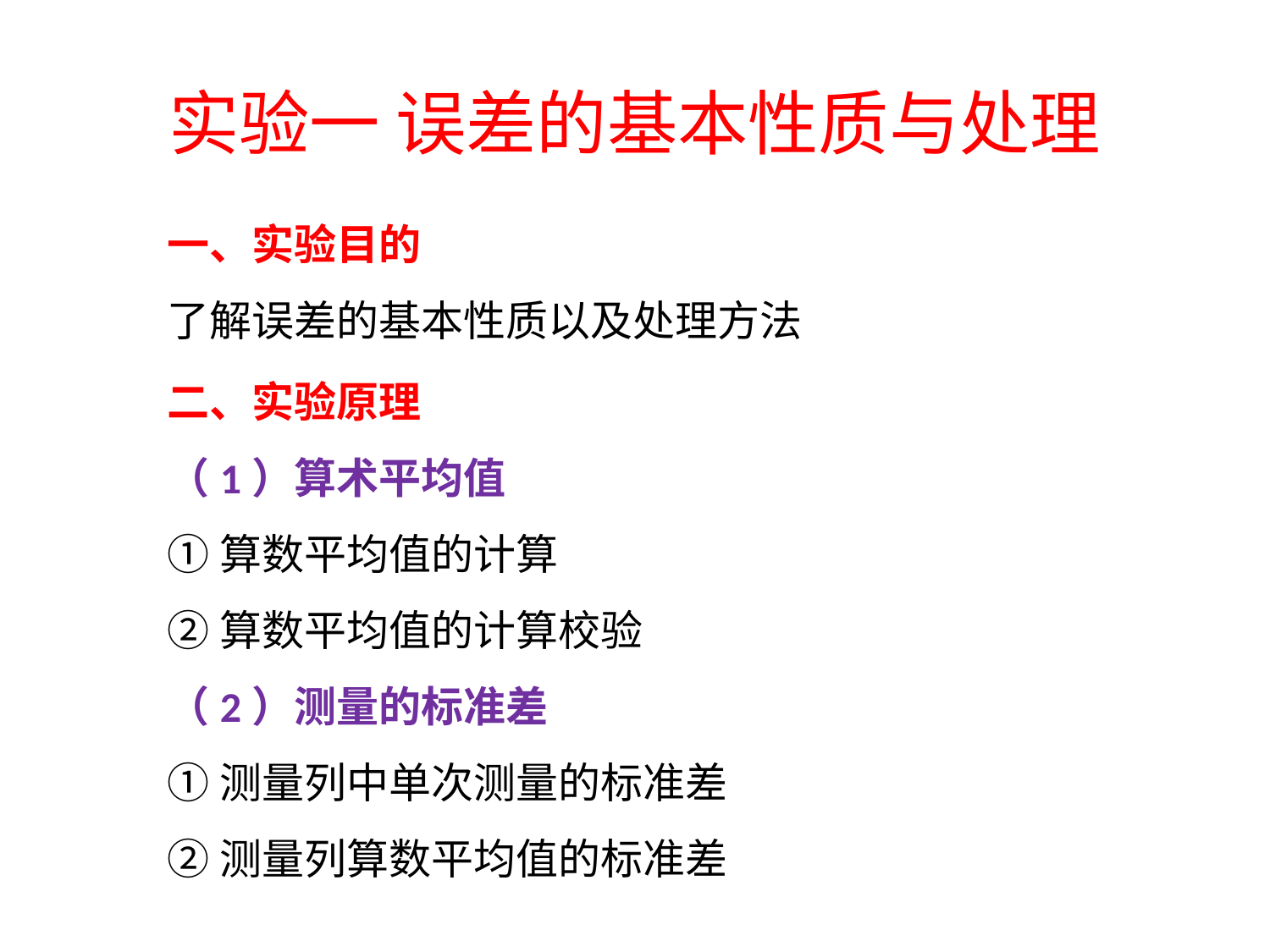

# 实验一 误差的基本性质与处理
一、实验目的
了解误差的基本性质以及处理方法
二、实验原理
（1）算术平均值
①算数平均值的计算
②算数平均值的计算校验
（2）测量的标准差
①测量列中单次测量的标准差
②测量列算数平均值的标准差